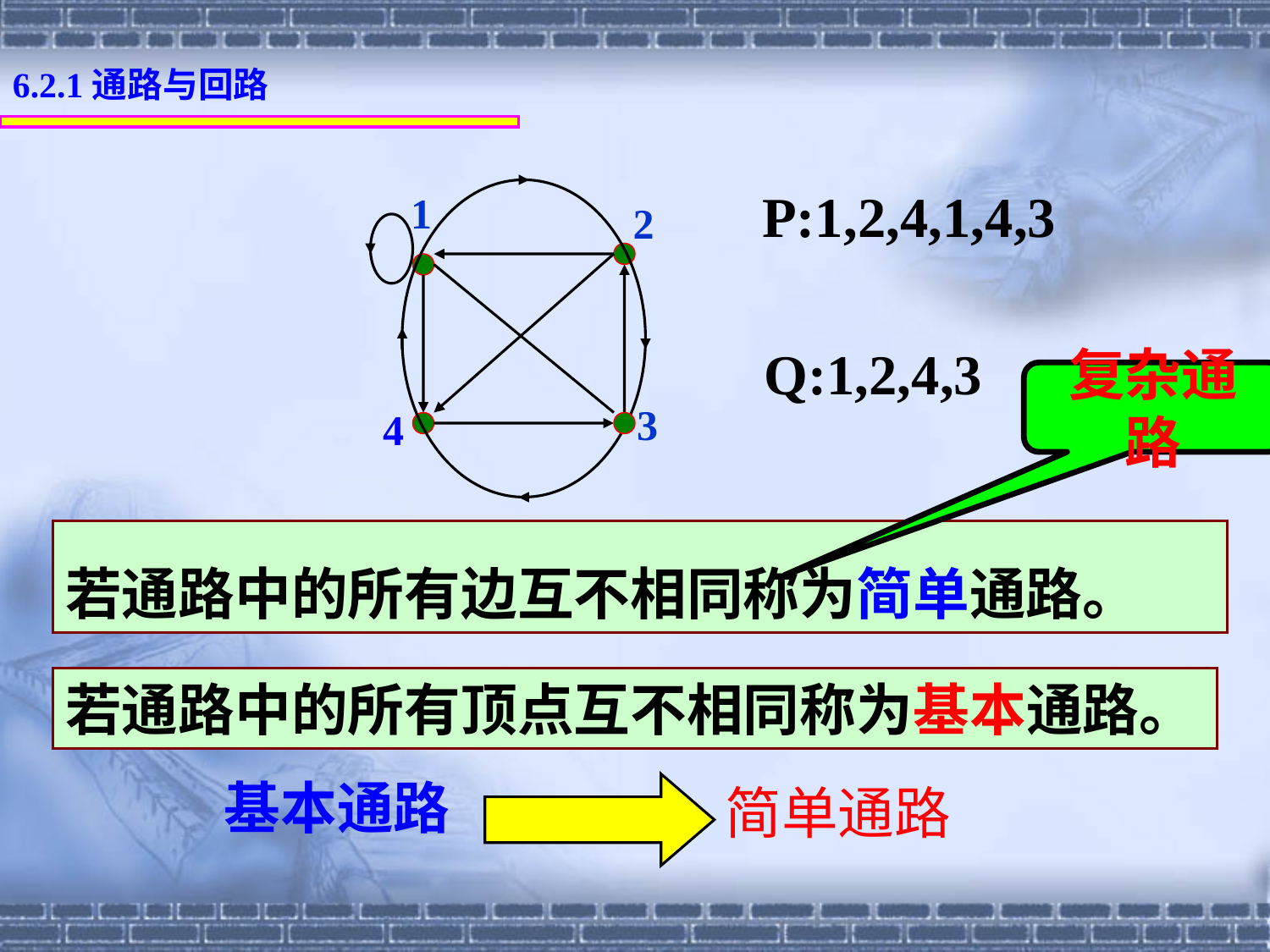

6.2.1通路与回路

P:1,2,4,1,4,3
1

2

Q:1,2,4,3

复杂通路
3
4

若通路中的所有边互不相同称为简单通路。
若通路中的所有顶点互不相同称为基本通路。
基本通路
简单通路